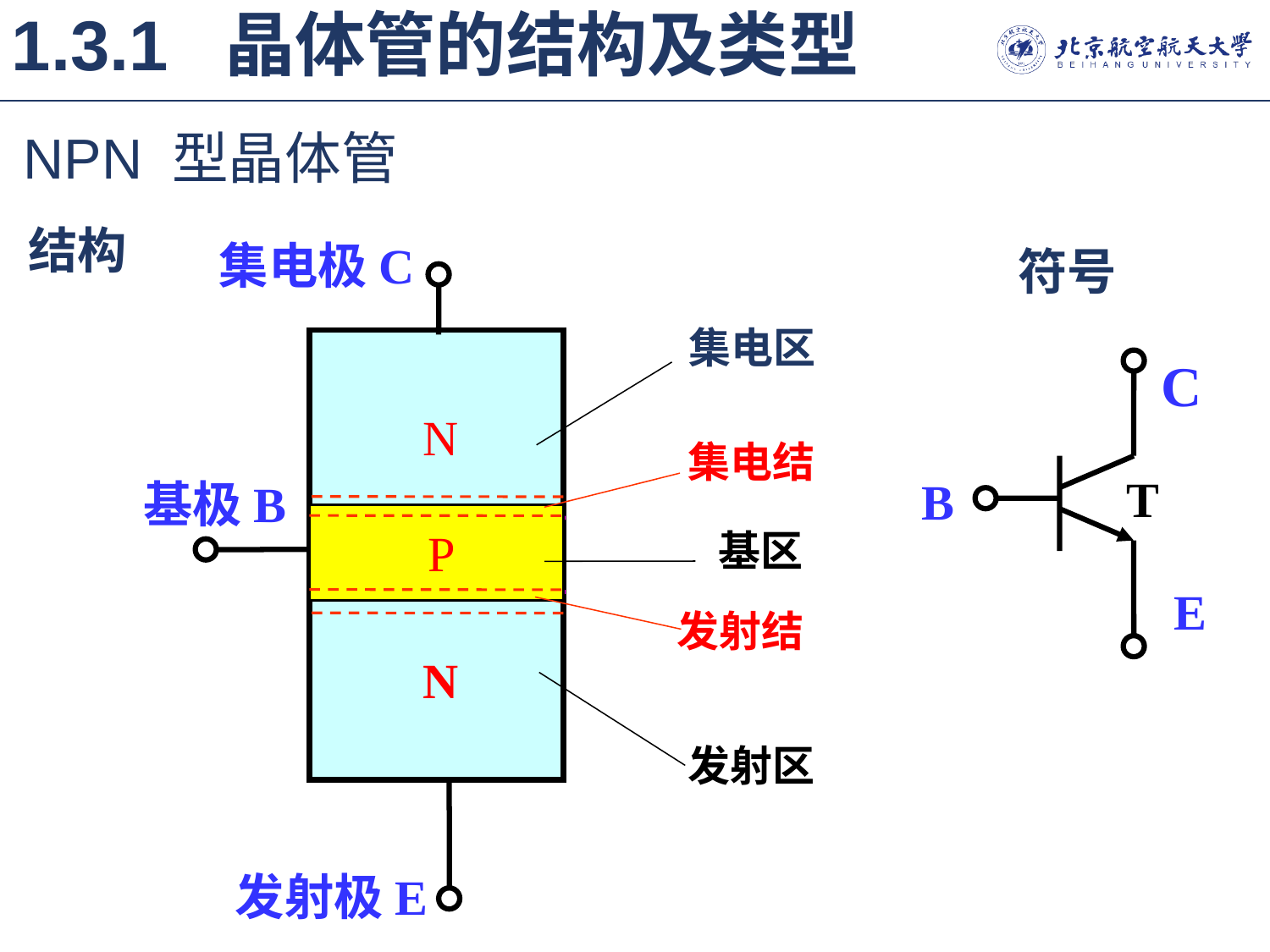

1.3.1  晶体管的结构及类型
NPN 型晶体管
结构
集电极C
符号

N

P

N

集电区
C

T
B

E

集电结
基极B

基区

发射结

发射区
发射极E
29